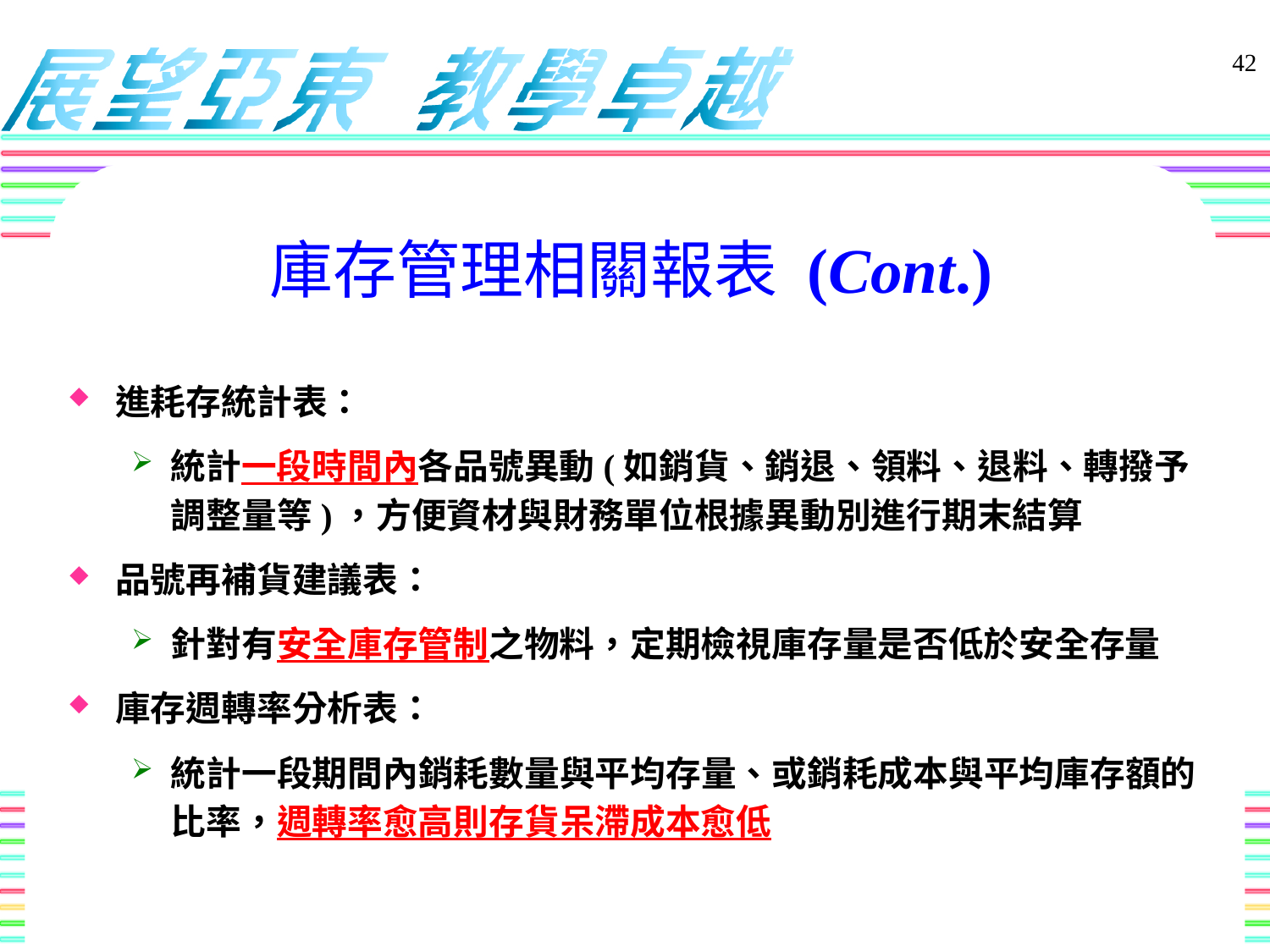

庫存管理相關報表 (Cont.)
42

進耗存統計表：
統計一段時間內各品號異動(如銷貨、銷退、領料、退料、轉撥予調整量等)，方便資材與財務單位根據異動別進行期末結算
品號再補貨建議表：
針對有安全庫存管制之物料，定期檢視庫存量是否低於安全存量
庫存週轉率分析表：
統計一段期間內銷耗數量與平均存量、或銷耗成本與平均庫存額的比率，週轉率愈高則存貨呆滯成本愈低